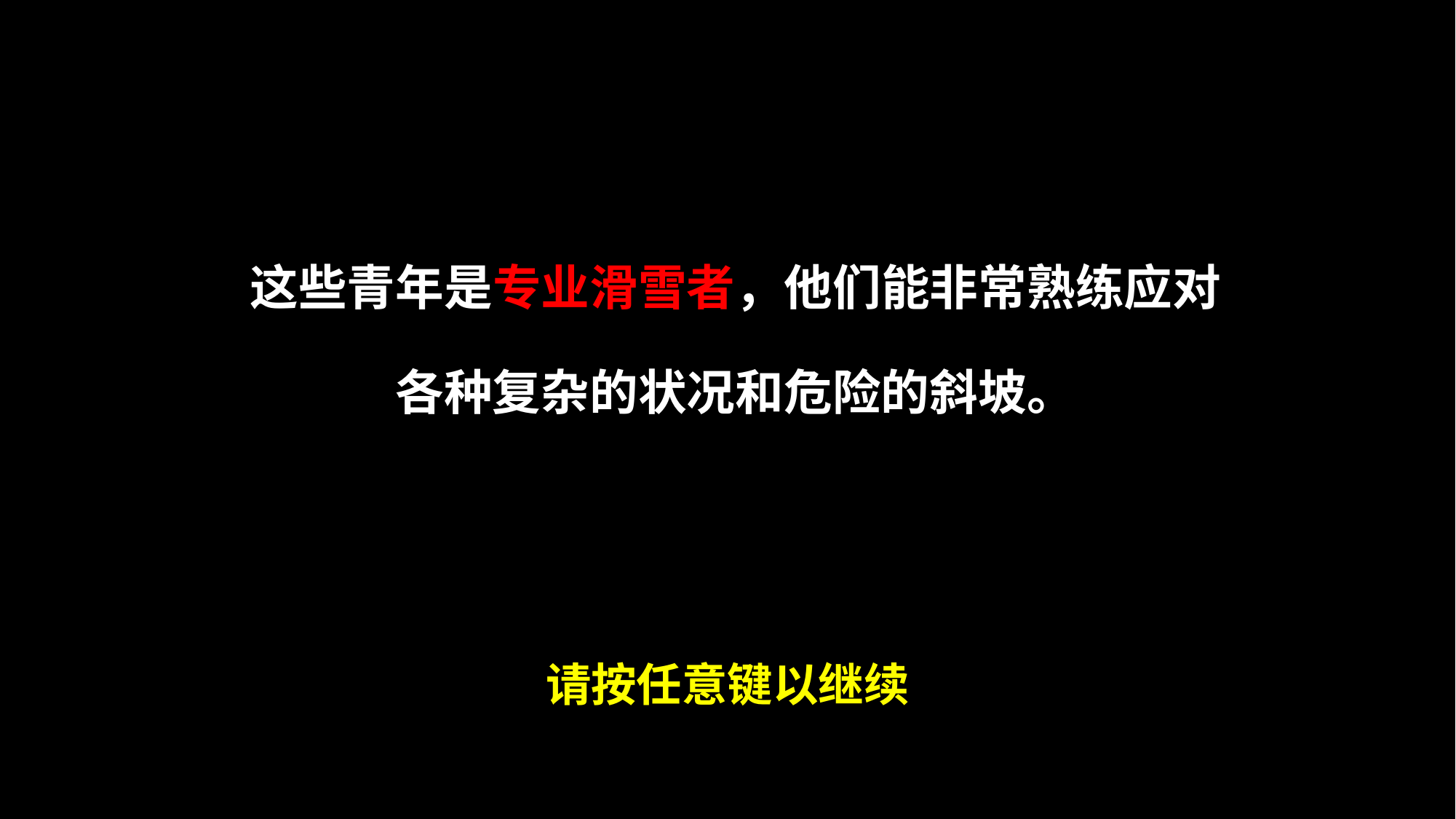

# 这些青年是专业滑雪者，他们能非常熟练应对 各种复杂的状况和危险的斜坡。
请按任意键以继续